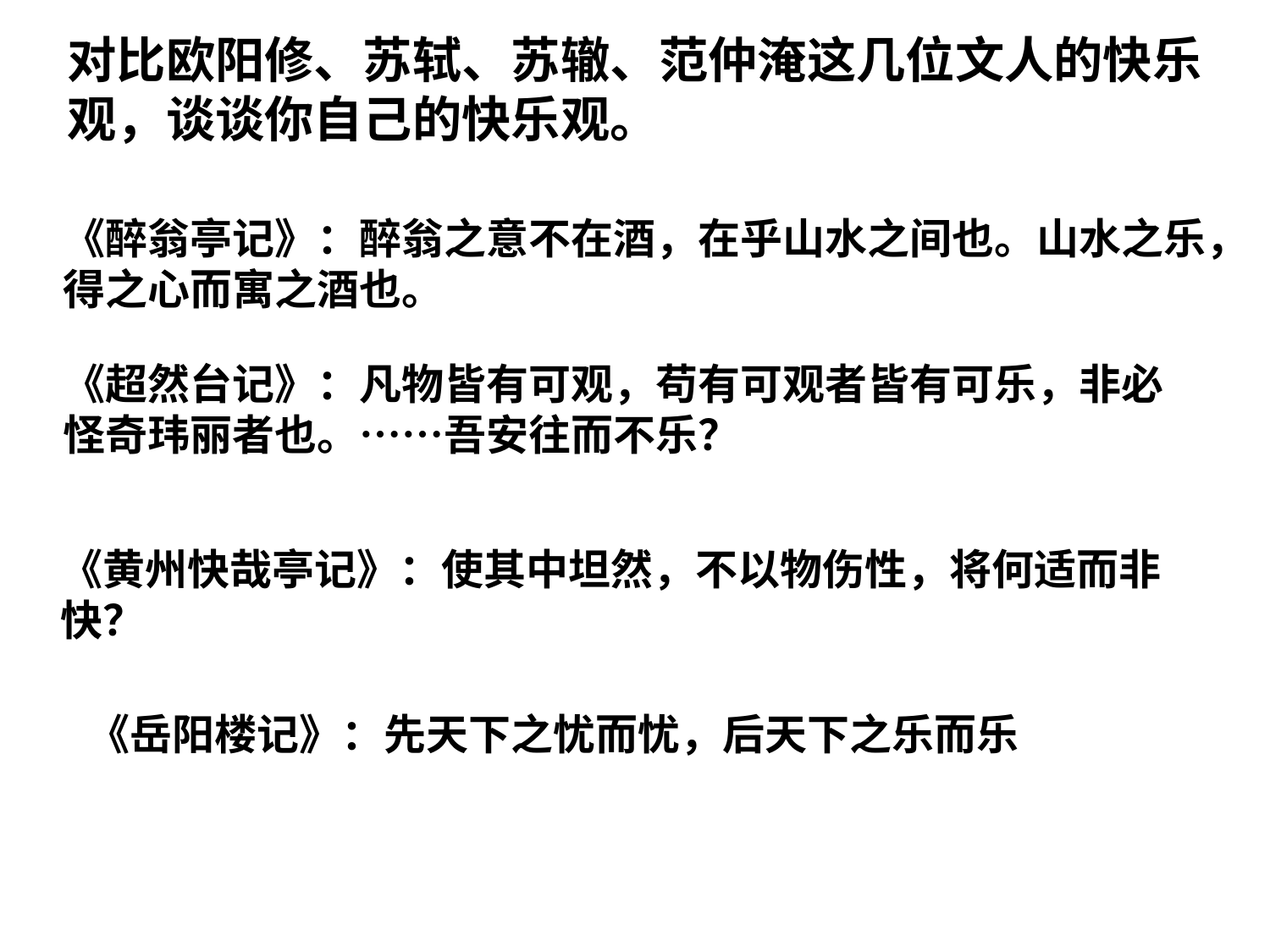

对比欧阳修、苏轼、苏辙、范仲淹这几位文人的快乐观，谈谈你自己的快乐观。
《醉翁亭记》：醉翁之意不在酒，在乎山水之间也。山水之乐，得之心而寓之酒也。
《超然台记》：凡物皆有可观，苟有可观者皆有可乐，非必怪奇玮丽者也。……吾安往而不乐？
《黄州快哉亭记》：使其中坦然，不以物伤性，将何适而非快？
《岳阳楼记》：先天下之忧而忧，后天下之乐而乐